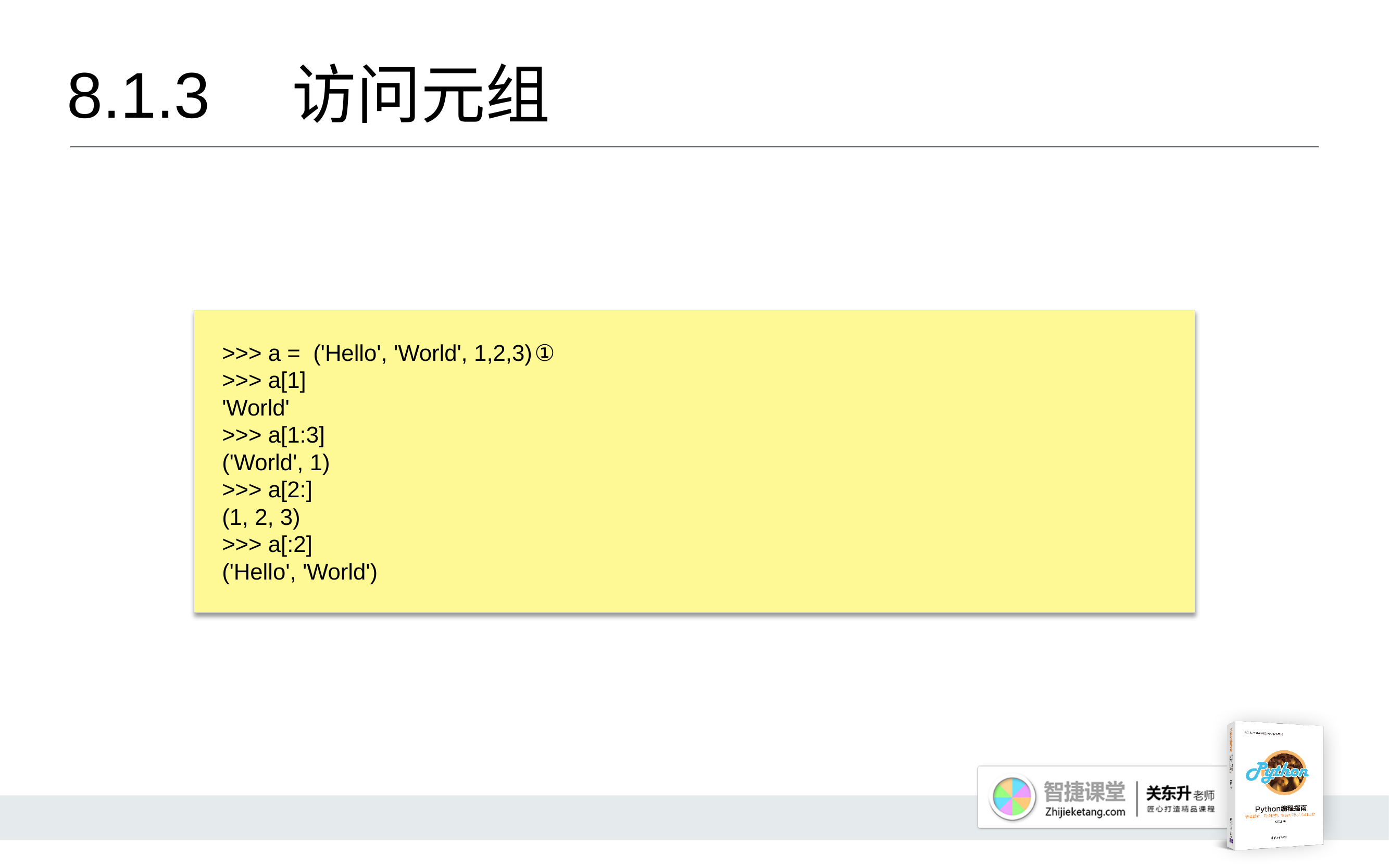

# 8.1.3 	访问元组
>>> a =  ('Hello', 'World', 1,2,3)	①
>>> a[1]
'World'
>>> a[1:3]
('World', 1)
>>> a[2:]
(1, 2, 3)
>>> a[:2]
('Hello', 'World')